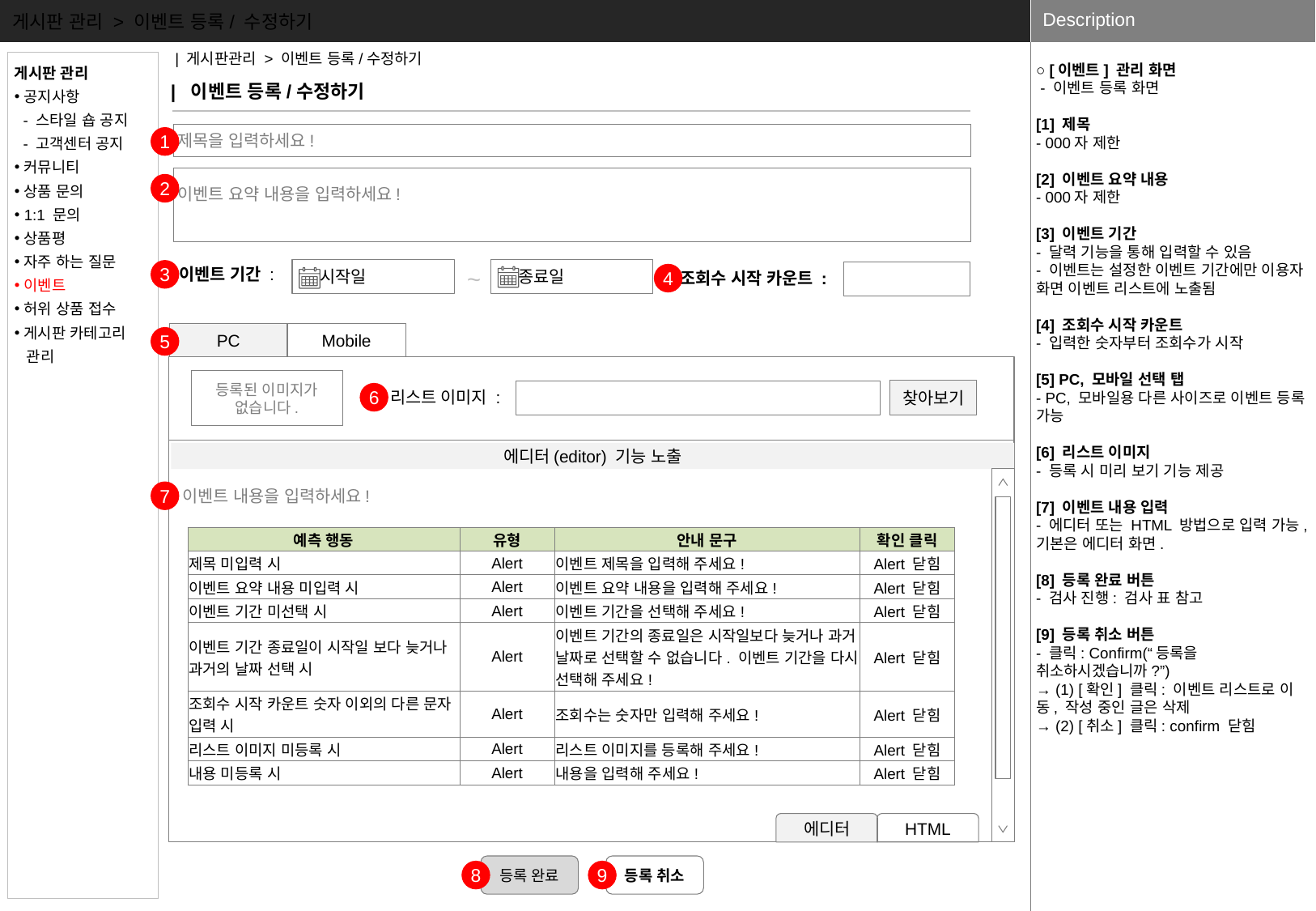

게시판 관리 > 이벤트 등록/ 수정하기

○ [이벤트] 관리 화면
 - 이벤트 등록 화면

[1] 제목
- 000자 제한

[2] 이벤트 요약 내용
- 000자 제한

[3] 이벤트 기간
- 달력 기능을 통해 입력할 수 있음
- 이벤트는 설정한 이벤트 기간에만 이용자 화면 이벤트 리스트에 노출됨

[4] 조회수 시작 카운트
- 입력한 숫자부터 조회수가 시작

[5] PC, 모바일 선택 탭
- PC, 모바일용 다른 사이즈로 이벤트 등록 가능

[6] 리스트 이미지
- 등록 시 미리 보기 기능 제공

[7] 이벤트 내용 입력
- 에디터 또는 HTML 방법으로 입력 가능, 기본은 에디터 화면.

[8] 등록 완료 버튼
- 검사 진행: 검사 표 참고

[9] 등록 취소 버튼
- 클릭: Confirm(“등록을 취소하시겠습니까?”)
→ (1) [확인] 클릭: 이벤트 리스트로 이동, 작성 중인 글은 삭제
→ (2) [취소] 클릭: confirm 닫힘
| 게시판관리 > 이벤트 등록/수정하기
게시판 관리
공지사항
  - 스타일 숍 공지
  - 고객센터 공지
커뮤니티
상품 문의
1:1 문의
상품평
자주 하는 질문
이벤트
허위 상품 접수
게시판 카테고리
  관리
|  이벤트 등록/수정하기
제목을 입력하세요!
1
이벤트 요약 내용을 입력하세요!
2
이벤트 기간 :
~
     시작일
     종료일
3
조회수 시작 카운트 :

4

PC
Mobile
5

등록된 이미지가
없습니다.
리스트 이미지 :
찾아보기

6

 이벤트 내용을 입력하세요!
에디터(editor) 기능 노출

7
| 예측 행동 | 유형 | 안내 문구 | 확인 클릭 |
| --- | --- | --- | --- |
| 제목 미입력 시 | Alert | 이벤트 제목을 입력해 주세요! | Alert 닫힘 |
| 이벤트 요약 내용 미입력 시 | Alert | 이벤트 요약 내용을 입력해 주세요! | Alert 닫힘 |
| 이벤트 기간 미선택 시 | Alert | 이벤트 기간을 선택해 주세요! | Alert 닫힘 |
| 이벤트 기간 종료일이 시작일 보다 늦거나 과거의 날짜 선택 시 | Alert | 이벤트 기간의 종료일은 시작일보다 늦거나 과거 날짜로 선택할 수 없습니다. 이벤트 기간을 다시 선택해 주세요! | Alert 닫힘 |
| 조회수 시작 카운트 숫자 이외의 다른 문자 입력 시 | Alert | 조회수는 숫자만 입력해 주세요! | Alert 닫힘 |
| 리스트 이미지 미등록 시 | Alert | 리스트 이미지를 등록해 주세요! | Alert 닫힘 |
| 내용 미등록 시 | Alert | 내용을 입력해 주세요! | Alert 닫힘 |
에디터
HTML
등록 완료
등록 취소
8
9